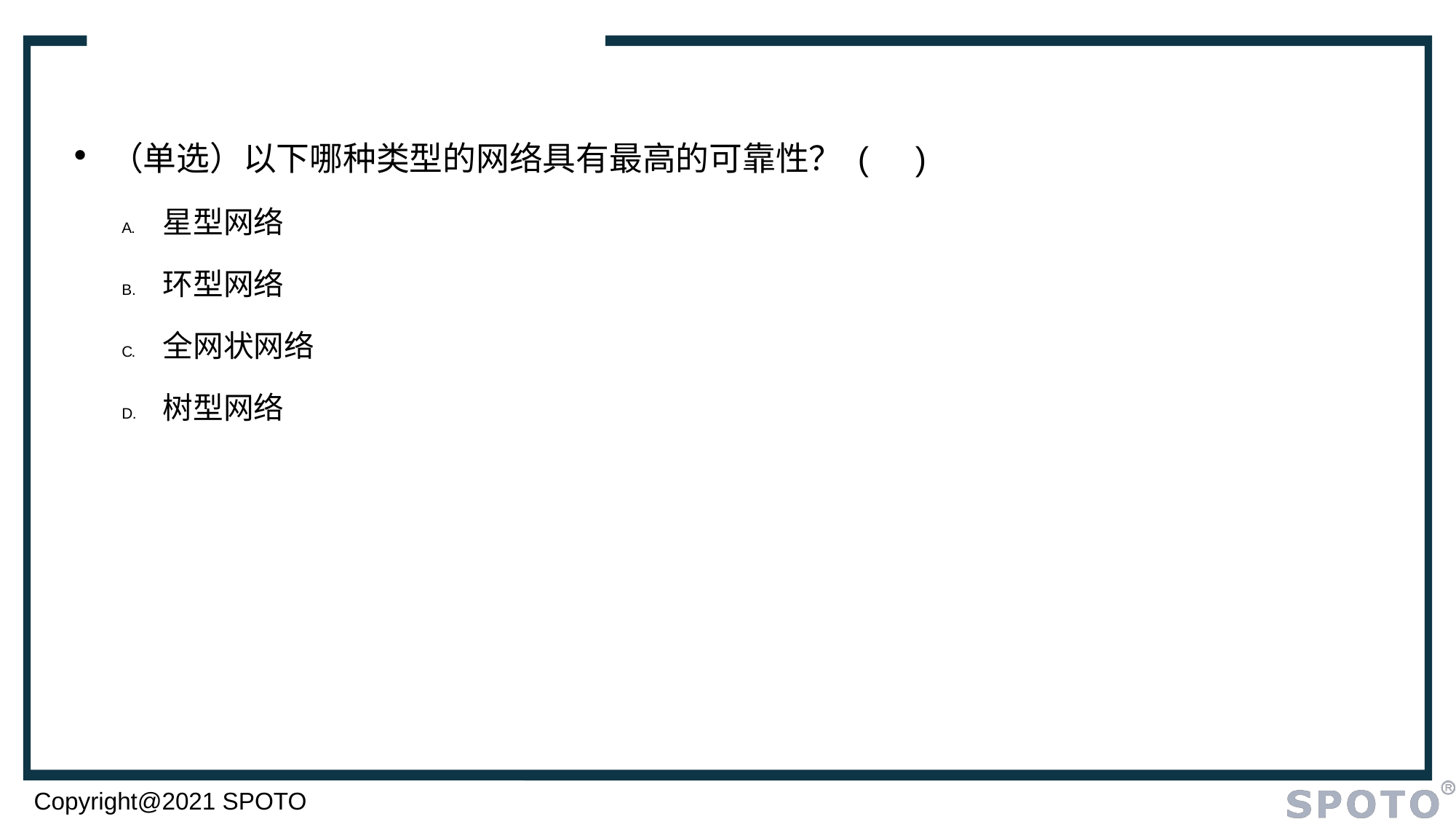

#
（单选）以下哪种类型的网络具有最高的可靠性？ (     )
星型网络
环型网络
全网状网络
树型网络